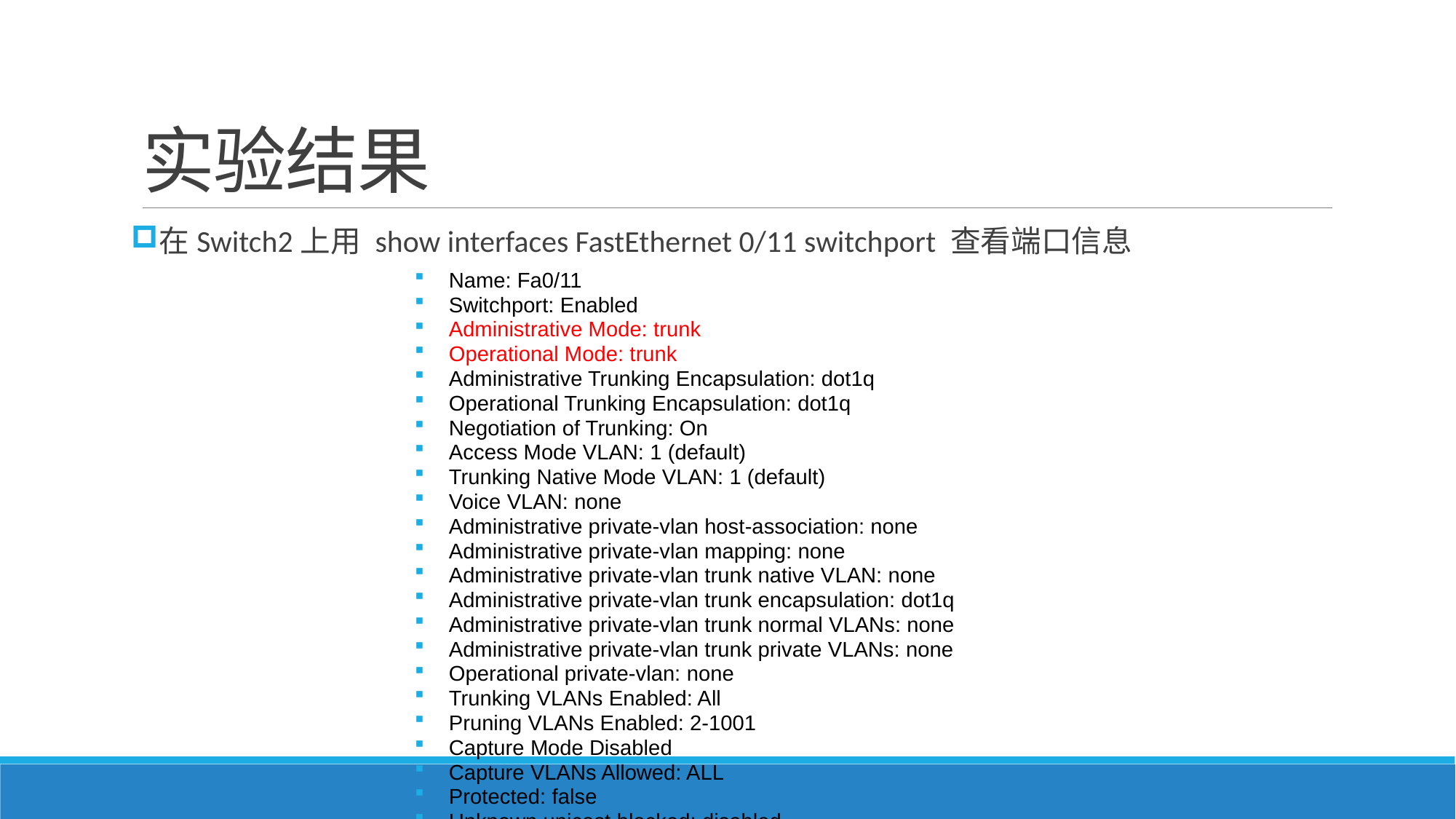

# 实验结果
在Switch2上用 show interfaces FastEthernet 0/11 switchport 查看端口信息

Name: Fa0/11
Switchport: Enabled
Administrative Mode: trunk
Operational Mode: trunk
Administrative Trunking Encapsulation: dot1q
Operational Trunking Encapsulation: dot1q
Negotiation of Trunking: On
Access Mode VLAN: 1 (default)
Trunking Native Mode VLAN: 1 (default)
Voice VLAN: none
Administrative private-vlan host-association: none
Administrative private-vlan mapping: none
Administrative private-vlan trunk native VLAN: none
Administrative private-vlan trunk encapsulation: dot1q
Administrative private-vlan trunk normal VLANs: none
Administrative private-vlan trunk private VLANs: none
Operational private-vlan: none
Trunking VLANs Enabled: All
Pruning VLANs Enabled: 2-1001
Capture Mode Disabled
Capture VLANs Allowed: ALL
Protected: false
Unknown unicast blocked: disabled
Unknown multicast blocked: disabled
Appliance trust: none